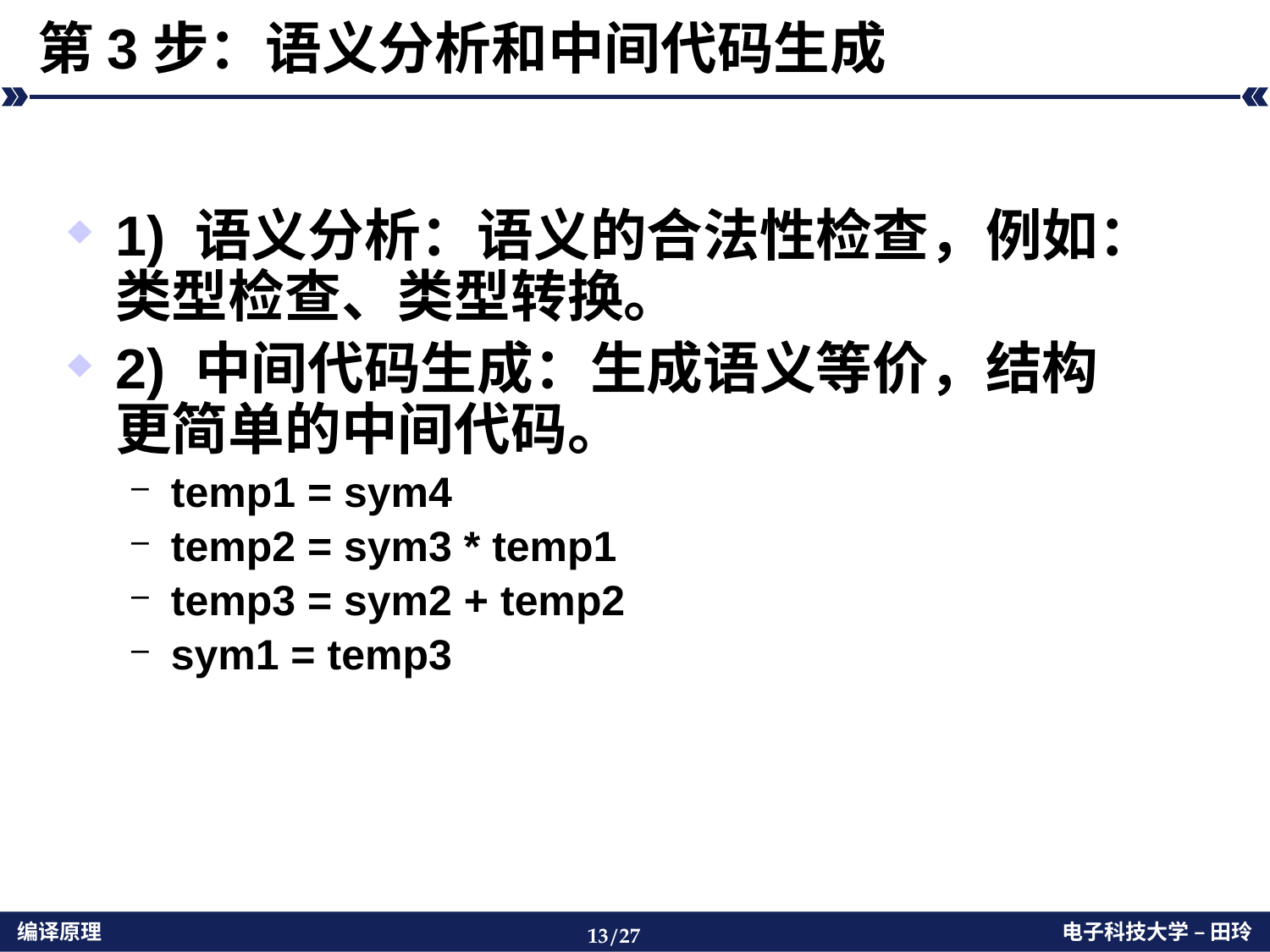

# 第3步：语义分析和中间代码生成

1) 语义分析：语义的合法性检查，例如：类型检查、类型转换。
2) 中间代码生成：生成语义等价，结构更简单的中间代码。
temp1 = sym4
temp2 = sym3 * temp1
temp3 = sym2 + temp2
sym1 = temp3